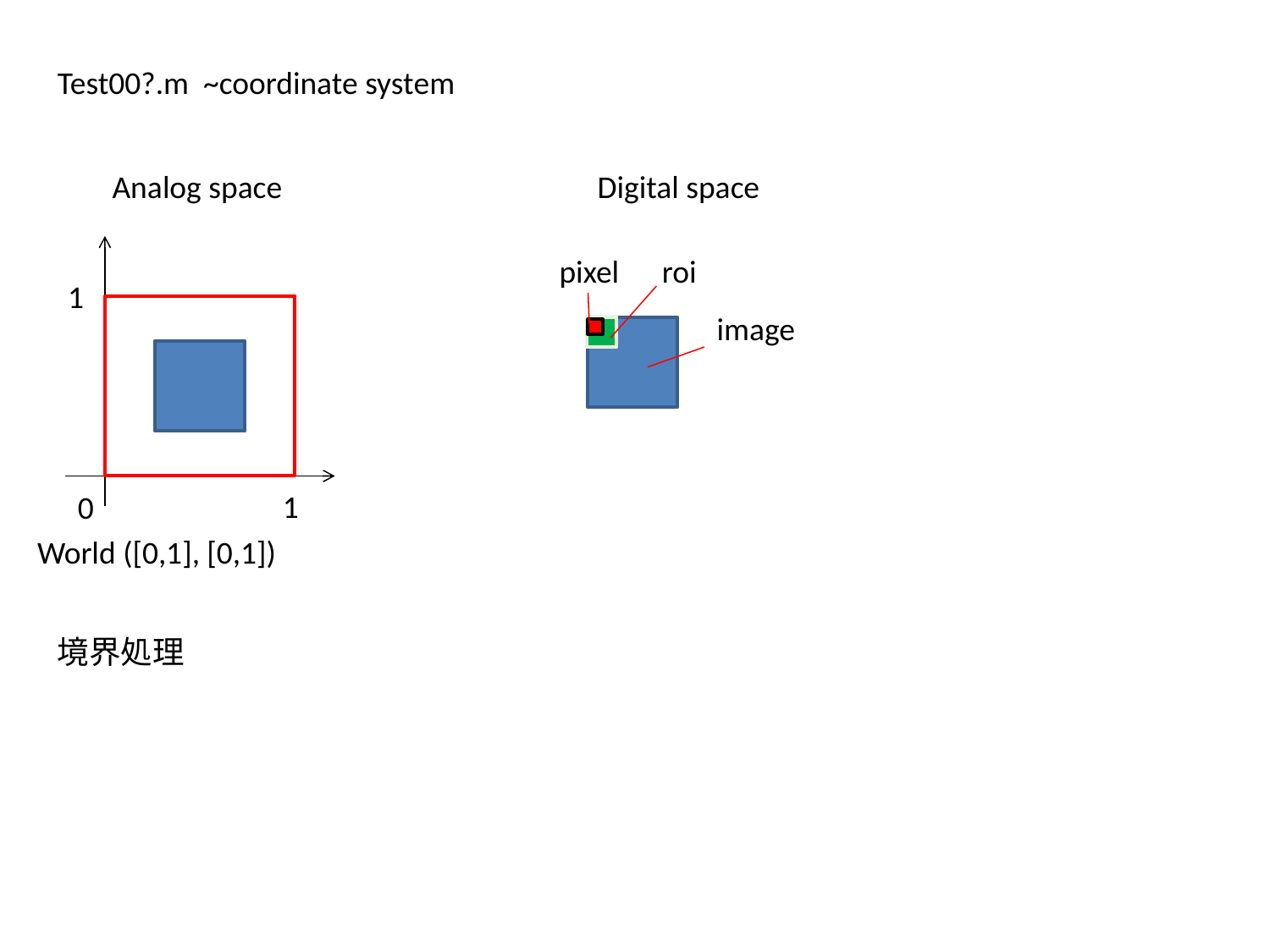

Test00?.m  ~coordinate system
Analog space
Digital space
pixel
roi
1

image

1
0
World ([0,1], [0,1])
境界処理